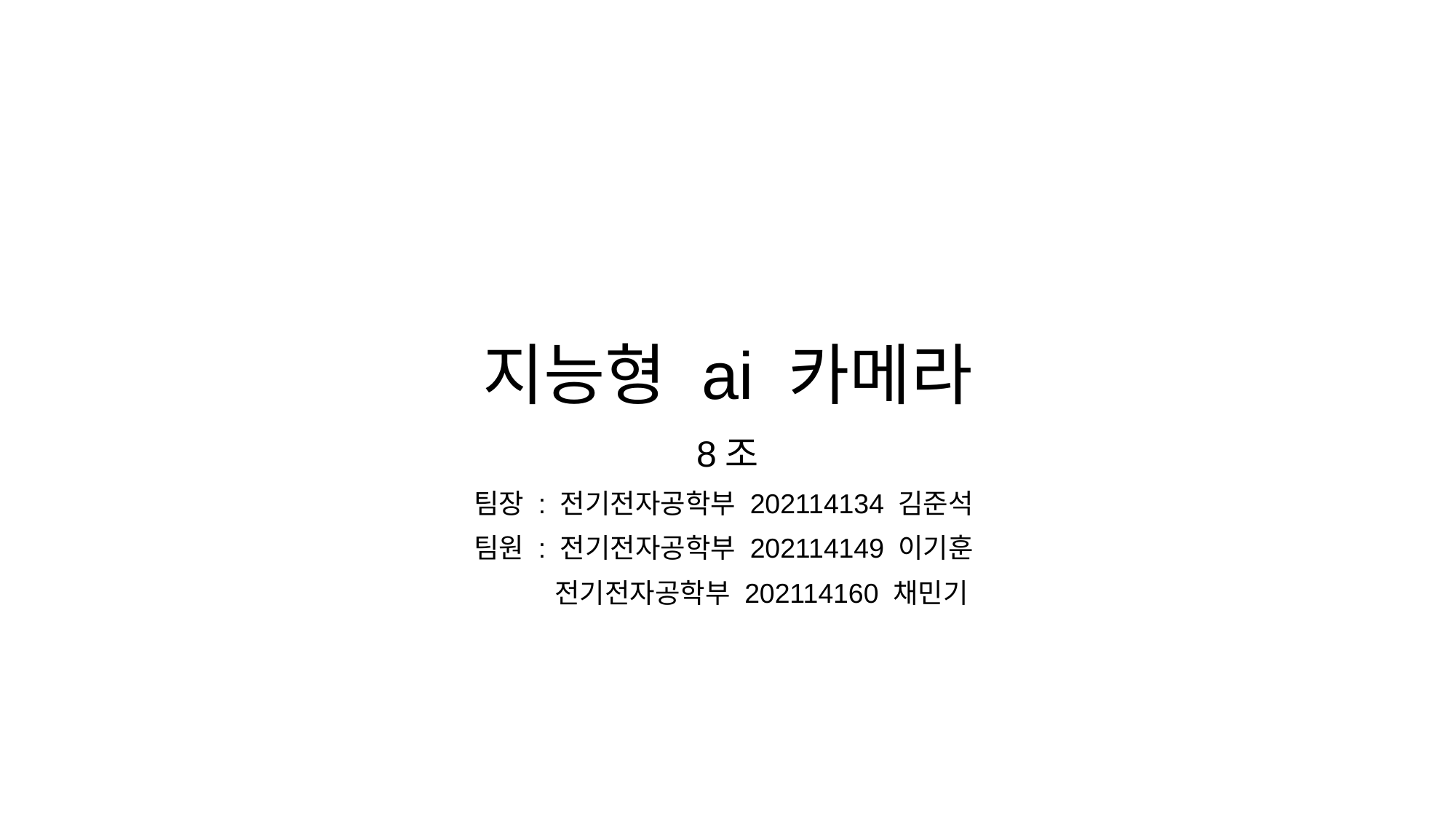

# 지능형 ai 카메라
8조
팀장 : 전기전자공학부 202114134 김준석
팀원 : 전기전자공학부 202114149 이기훈
        전기전자공학부 202114160 채민기